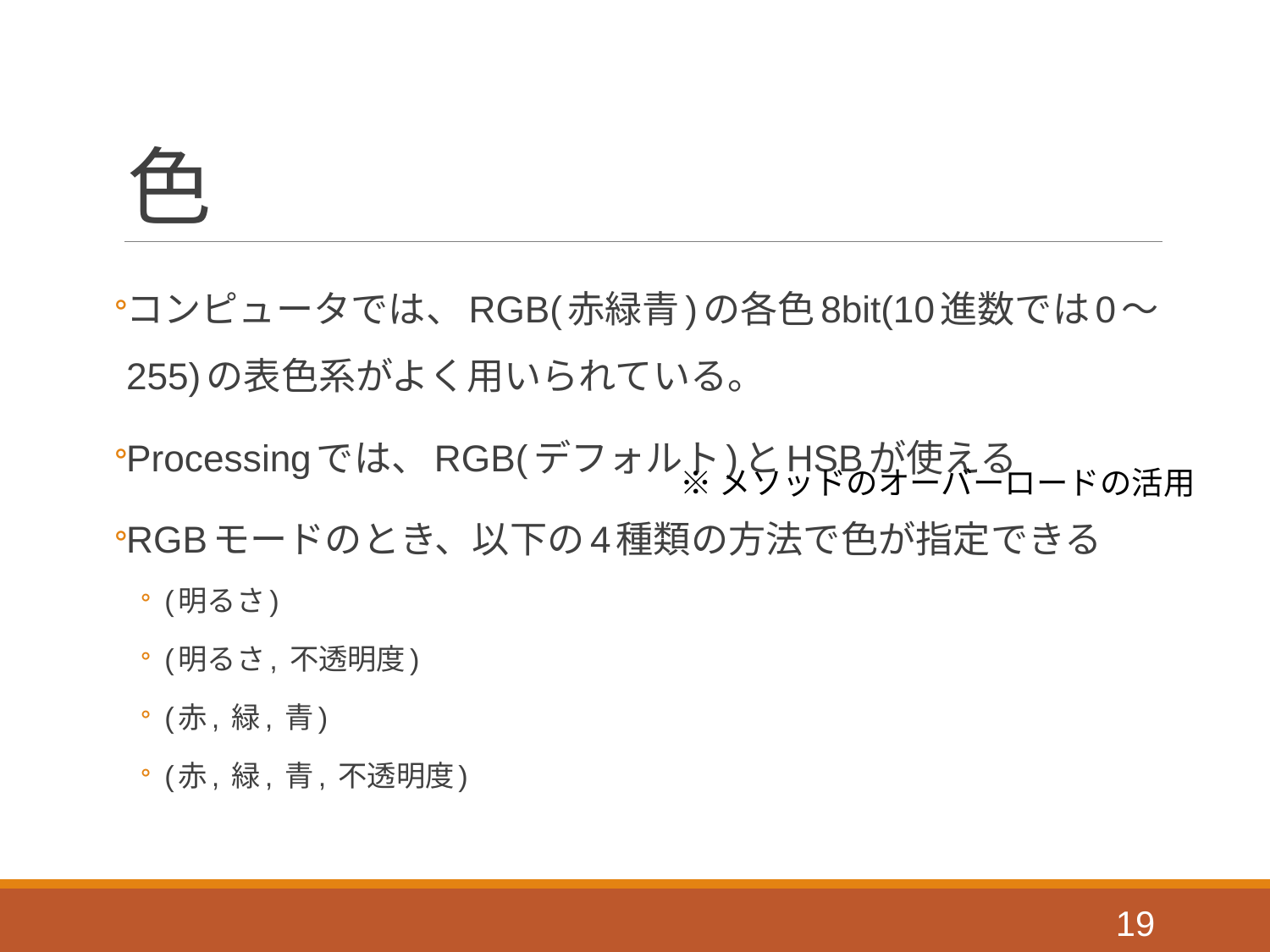

# 色
コンピュータでは、RGB(赤緑青)の各色8bit(10進数では0〜255)の表色系がよく用いられている。
Processingでは、RGB(デフォルト)とHSBが使える
RGBモードのとき、以下の4種類の方法で色が指定できる
(明るさ)
(明るさ, 不透明度)
(赤, 緑, 青)
(赤, 緑, 青, 不透明度)
※メソッドのオーバーロードの活用
19